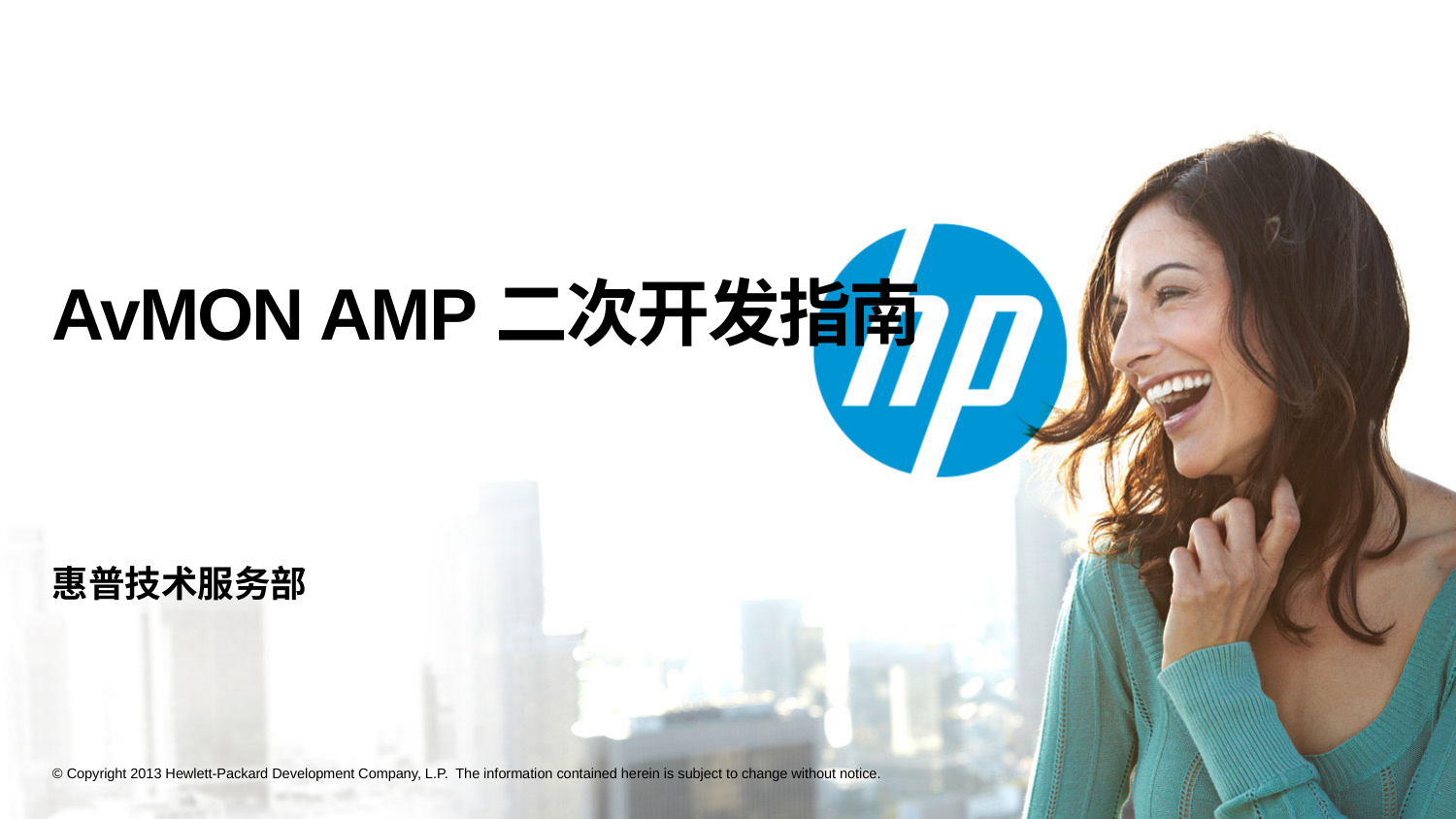

# AvMON AMP二次开发指南
惠普技术服务部

© Copyright 2013 Hewlett-Packard Development Company, L.P.  The information contained herein is subject to change without notice.